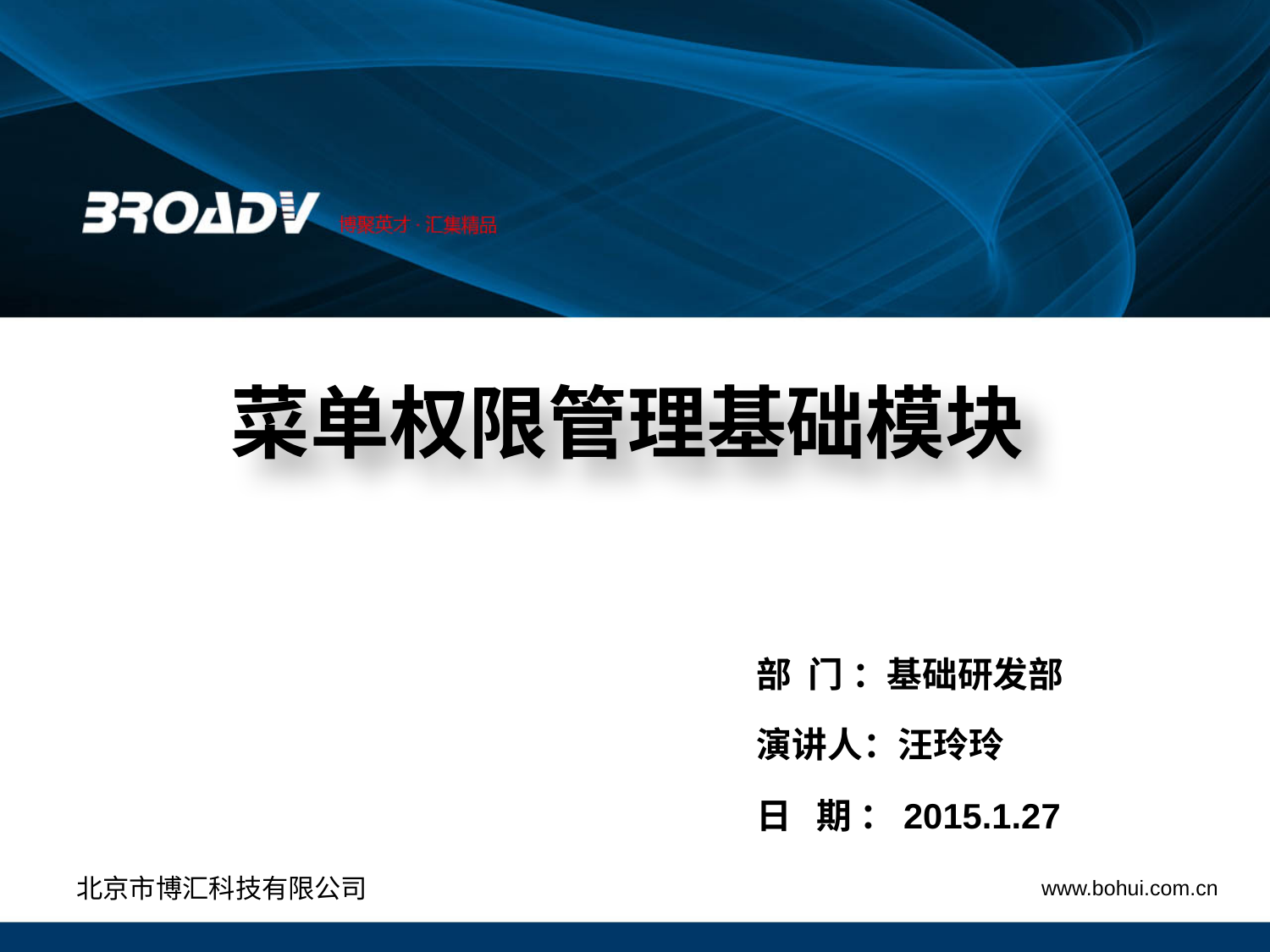

菜单权限管理基础模块
部  门 ：基础研发部
演讲人：汪玲玲
日   期 ：2015.1.27